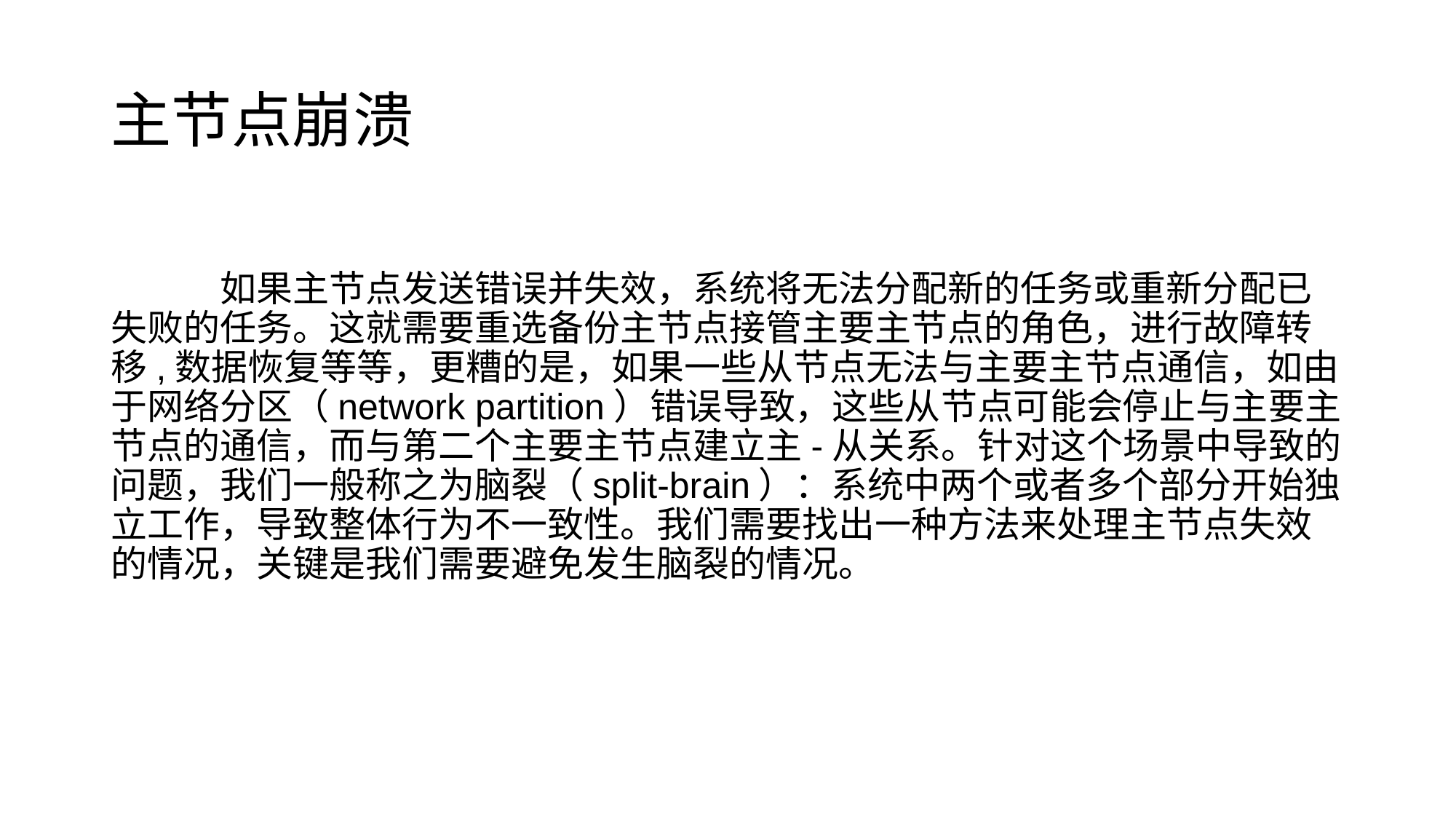

# 主节点崩溃
	如果主节点发送错误并失效，系统将无法分配新的任务或重新分配已失败的任务。这就需要重选备份主节点接管主要主节点的角色，进行故障转移,数据恢复等等，更糟的是，如果一些从节点无法与主要主节点通信，如由于网络分区（network partition）错误导致，这些从节点可能会停止与主要主节点的通信，而与第二个主要主节点建立主-从关系。针对这个场景中导致的问题，我们一般称之为脑裂（split-brain）：系统中两个或者多个部分开始独立工作，导致整体行为不一致性。我们需要找出一种方法来处理主节点失效的情况，关键是我们需要避免发生脑裂的情况。